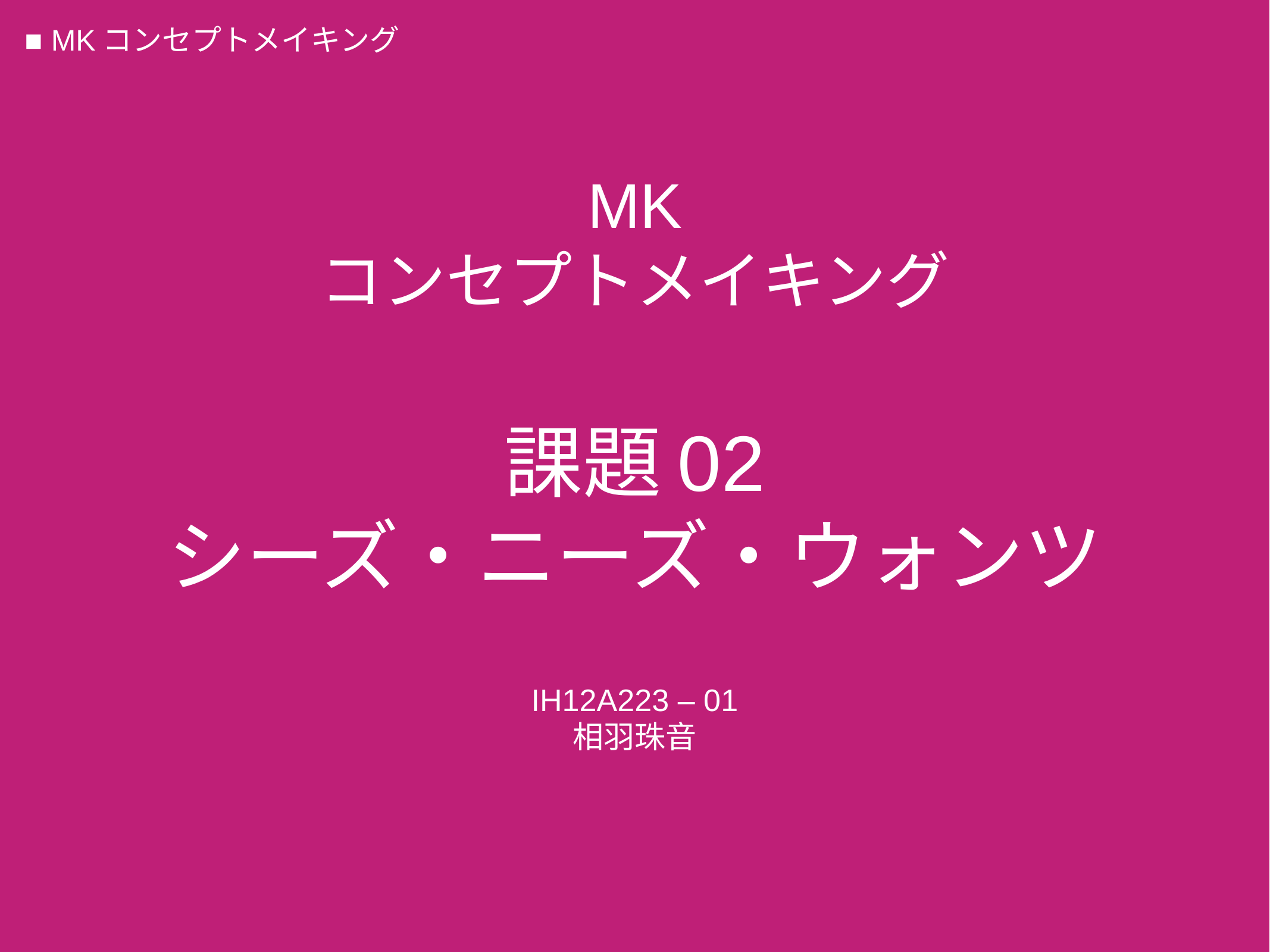

MK
コンセプトメイキング
# 課題02 シーズ・ニーズ・ウォンツ
IH12A223 – 01
相羽珠音